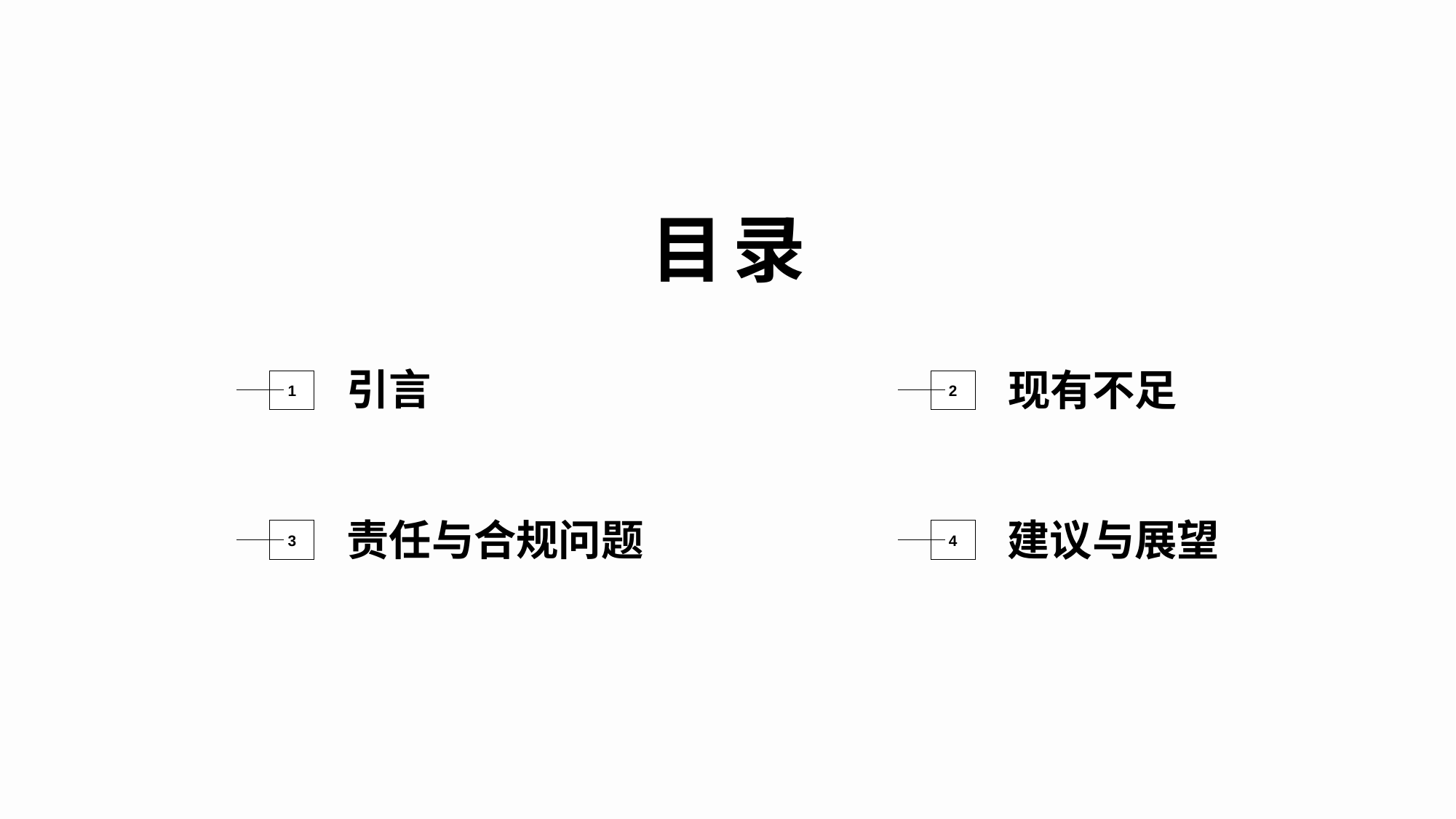

目录
引言
1
现有不足
2
责任与合规问题
3
建议与展望
4